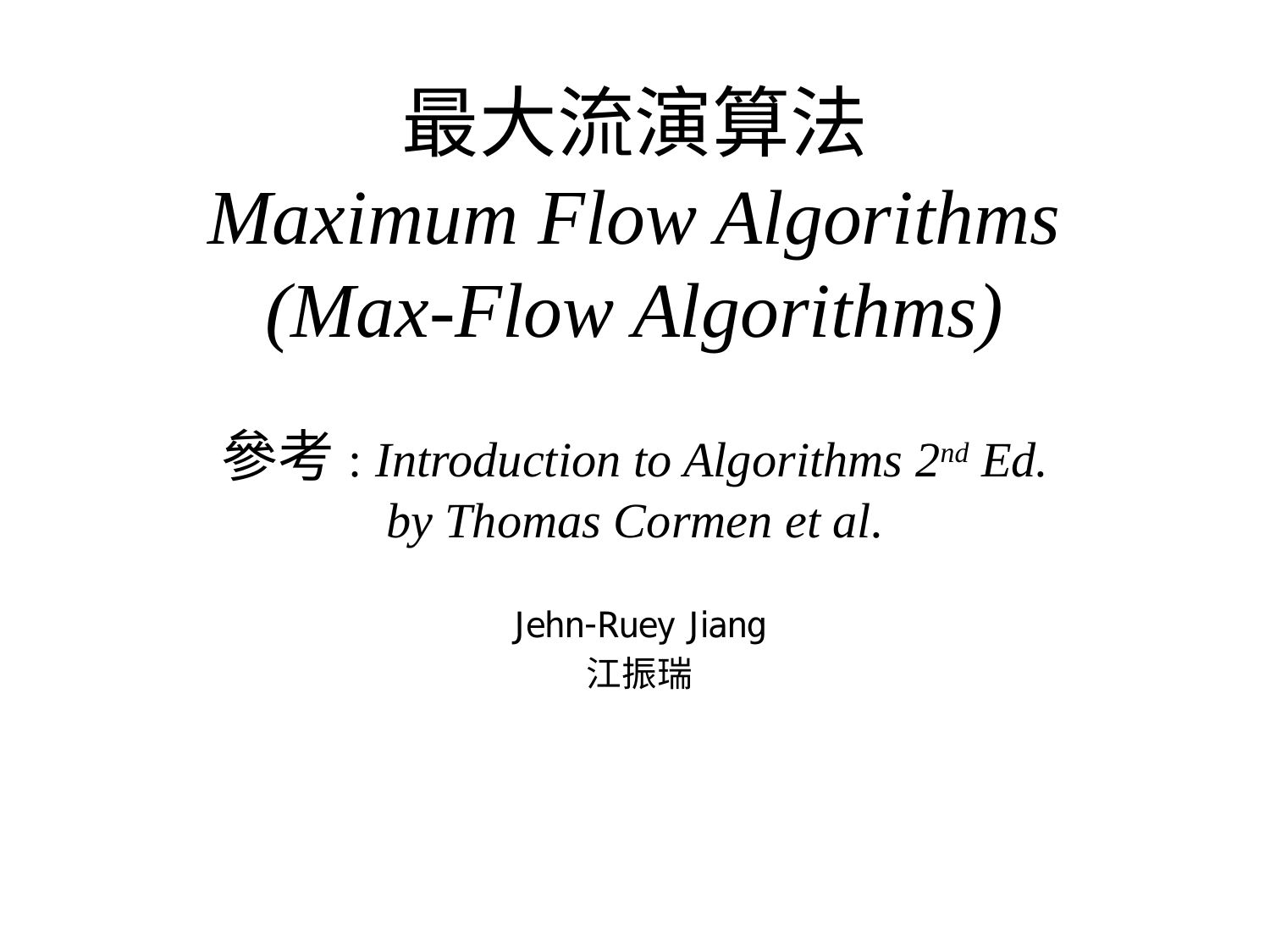

# 最大流演算法 Maximum Flow Algorithms (Max-Flow Algorithms) 參考: Introduction to Algorithms 2nd Ed. by Thomas Cormen et al.
Jehn-Ruey Jiang
江振瑞